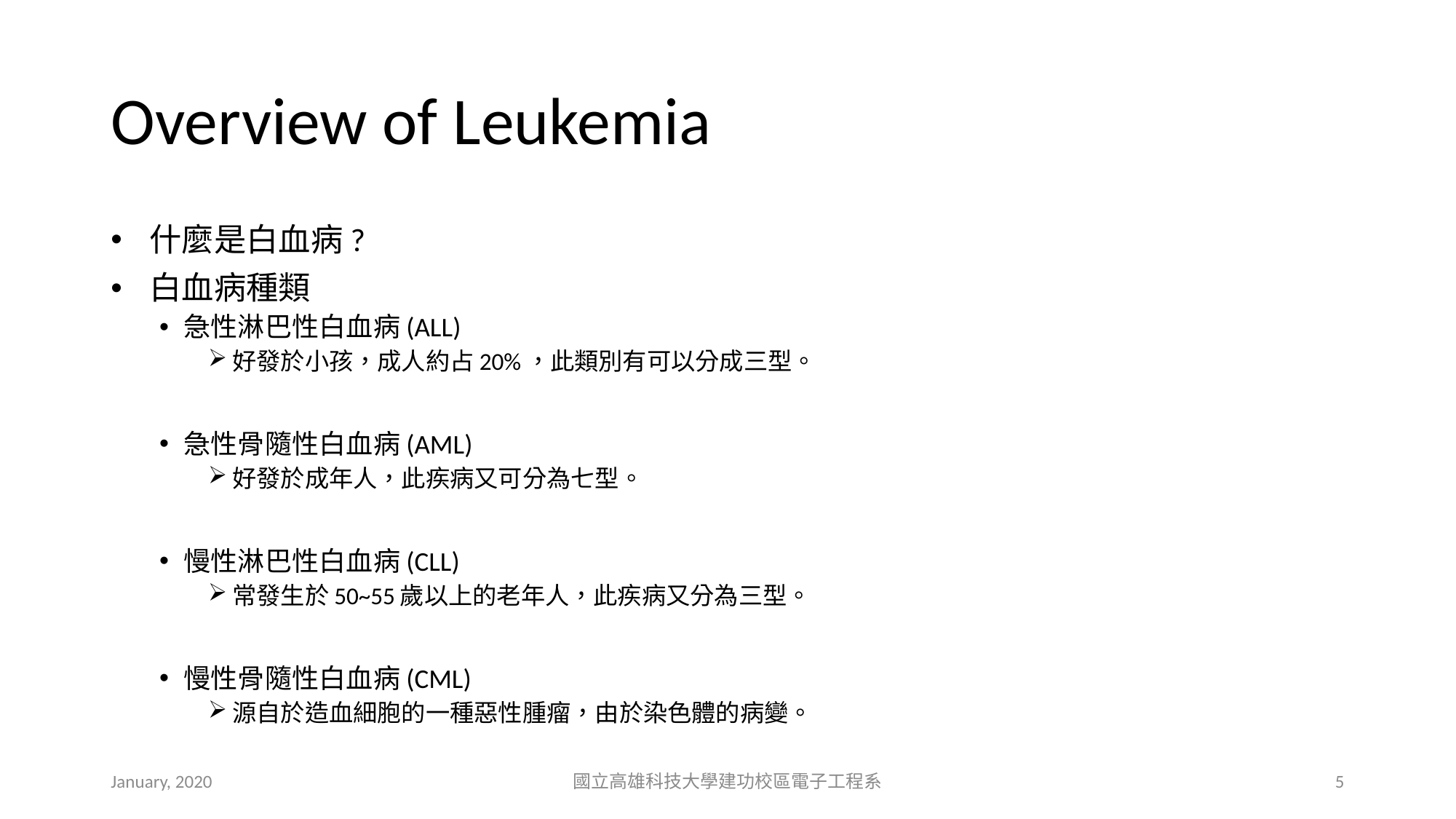

# Overview of Leukemia
 什麼是白血病?
 白血病種類
急性淋巴性白血病(ALL)
好發於小孩，成人約占20%，此類別有可以分成三型。

急性骨隨性白血病(AML)
好發於成年人，此疾病又可分為七型。

慢性淋巴性白血病(CLL)
常發生於50~55歲以上的老年人，此疾病又分為三型。

慢性骨隨性白血病(CML)
源自於造血細胞的一種惡性腫瘤，由於染色體的病變。

January, 2020
國立高雄科技大學建功校區電子工程系
5